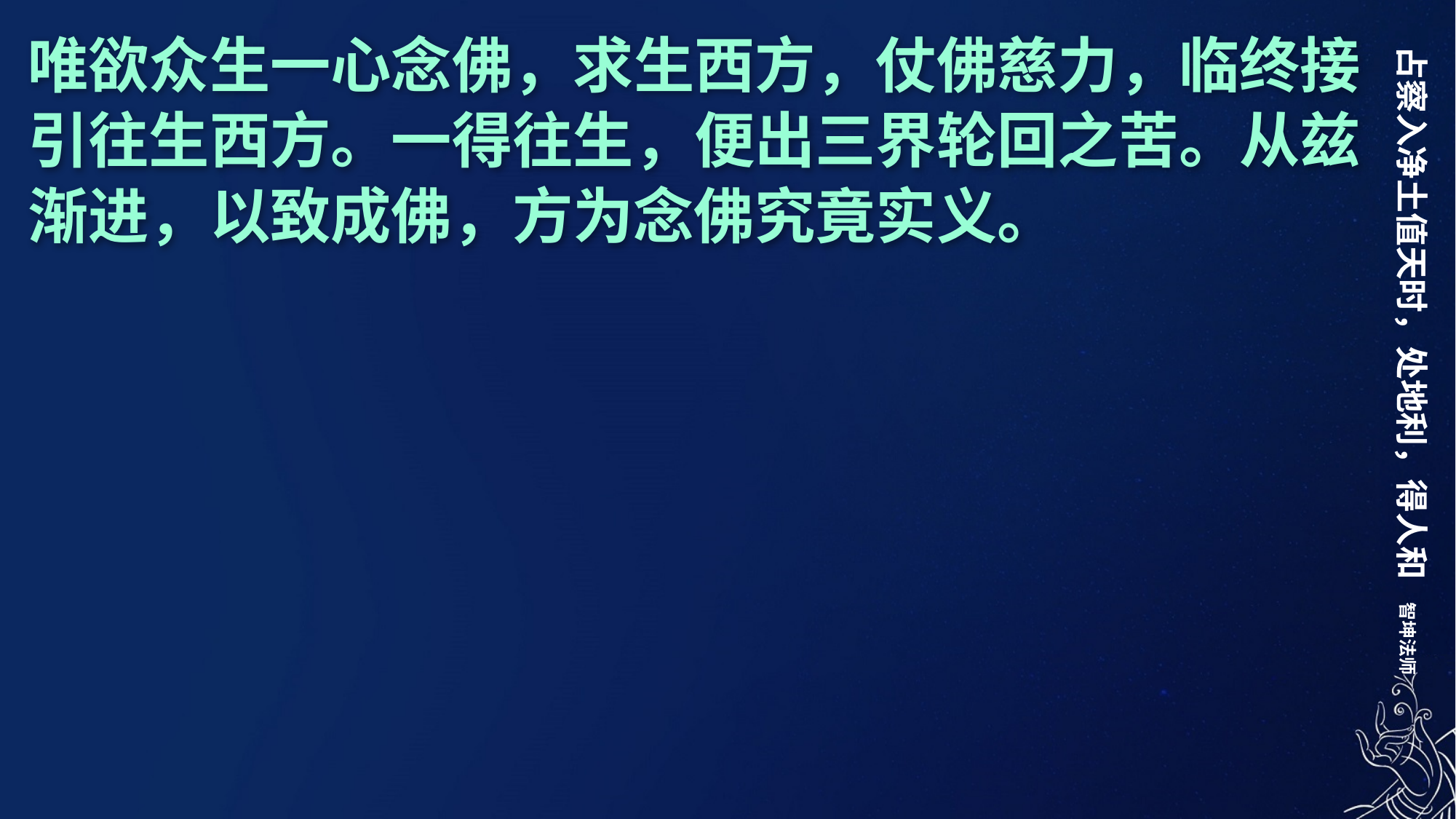

唯欲众生一心念佛，求生西方，仗佛慈力，临终接引往生西方。一得往生，便出三界轮回之苦。从兹渐进，以致成佛，方为念佛究竟实义。